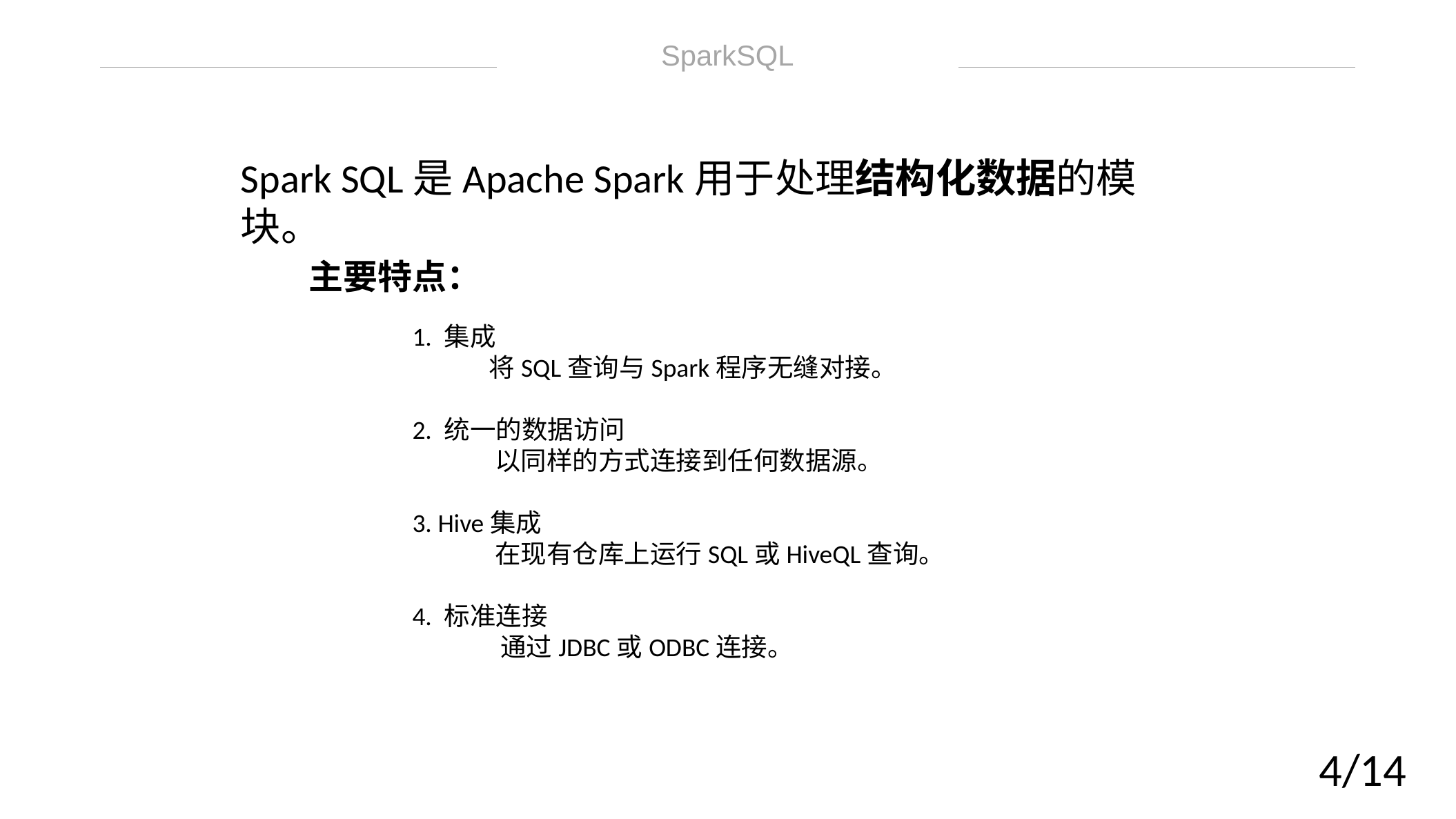

SparkSQL
Spark SQL是Apache Spark用于处理结构化数据的模块。

主要特点：

	1. 集成
	            将SQL查询与Spark程序无缝对接。

	2. 统一的数据访问
 	             以同样的方式连接到任何数据源。

	3. Hive集成
	             在现有仓库上运行SQL或HiveQL查询。

	4. 标准连接
 	              通过JDBC或ODBC连接。
4/14